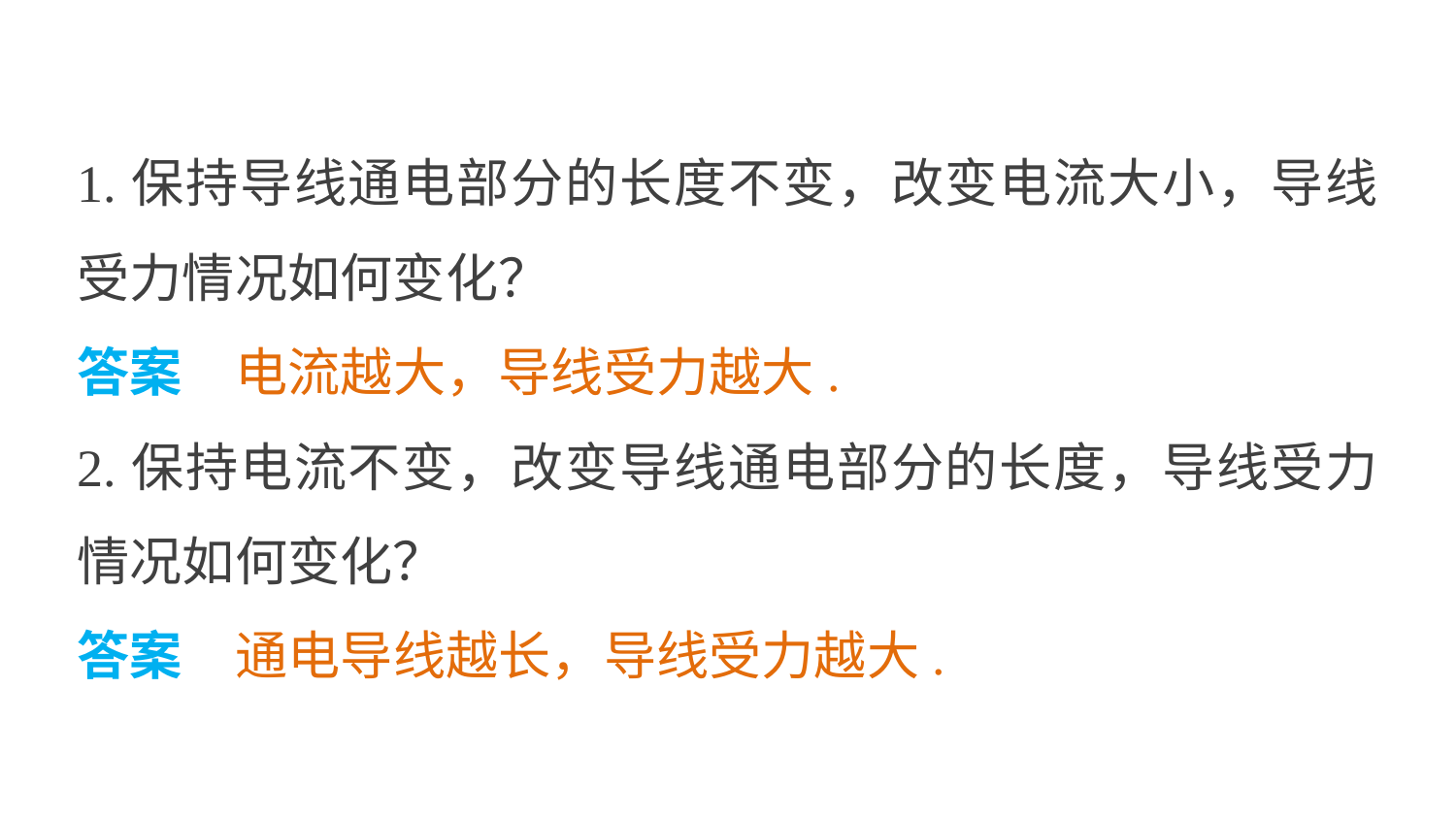

1.保持导线通电部分的长度不变，改变电流大小，导线受力情况如何变化？
答案　电流越大，导线受力越大.
2.保持电流不变，改变导线通电部分的长度，导线受力情况如何变化？
答案　通电导线越长，导线受力越大.